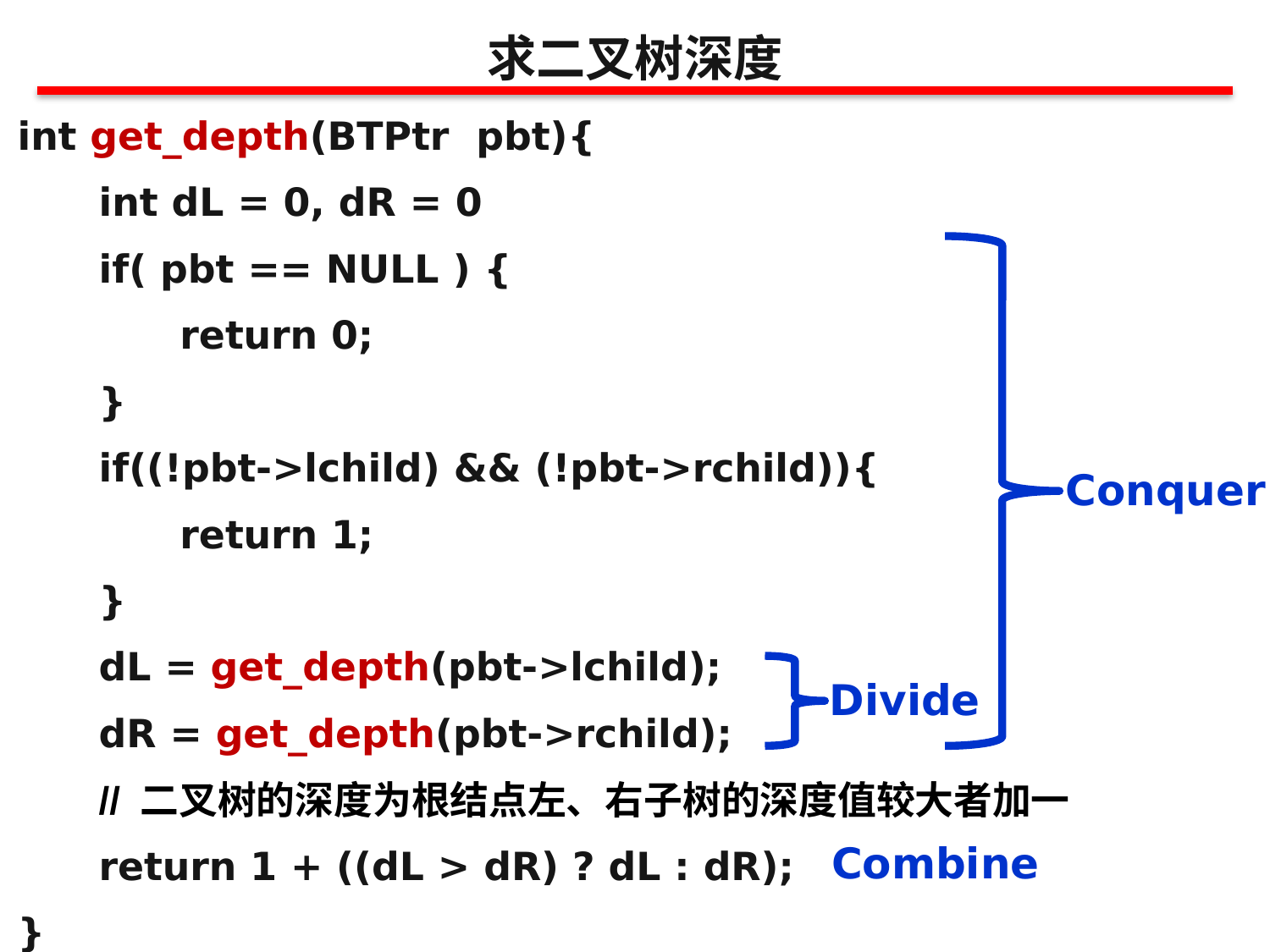

求二叉树深度
int get_depth(BTPtr  pbt){
      int dL = 0, dR = 0
      if( pbt == NULL ) {
            return 0;
      }
      if((!pbt->lchild) && (!pbt->rchild)){
            return 1;
      }
      dL = get_depth(pbt->lchild);
      dR = get_depth(pbt->rchild);
      // 二叉树的深度为根结点左、右子树的深度值较大者加一
      return 1 + ((dL > dR) ? dL : dR);
}

Conquer

Divide

Combine